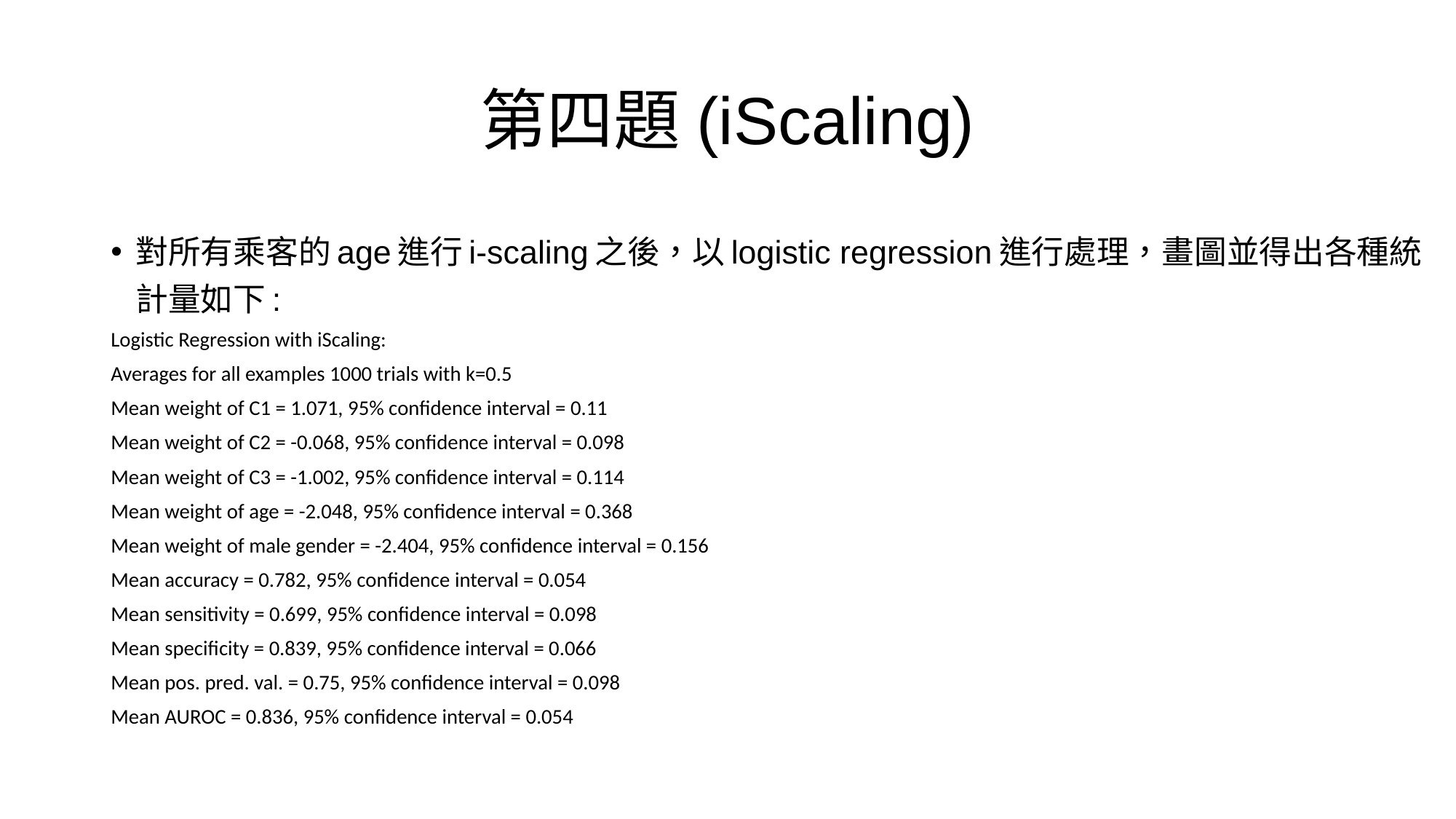

# 第四題(iScaling)
對所有乘客的age進行i-scaling之後，以logistic regression進行處理，畫圖並得出各種統計量如下:
Logistic Regression with iScaling:
Averages for all examples 1000 trials with k=0.5
Mean weight of C1 = 1.071, 95% confidence interval = 0.11
Mean weight of C2 = -0.068, 95% confidence interval = 0.098
Mean weight of C3 = -1.002, 95% confidence interval = 0.114
Mean weight of age = -2.048, 95% confidence interval = 0.368
Mean weight of male gender = -2.404, 95% confidence interval = 0.156
Mean accuracy = 0.782, 95% confidence interval = 0.054
Mean sensitivity = 0.699, 95% confidence interval = 0.098
Mean specificity = 0.839, 95% confidence interval = 0.066
Mean pos. pred. val. = 0.75, 95% confidence interval = 0.098
Mean AUROC = 0.836, 95% confidence interval = 0.054